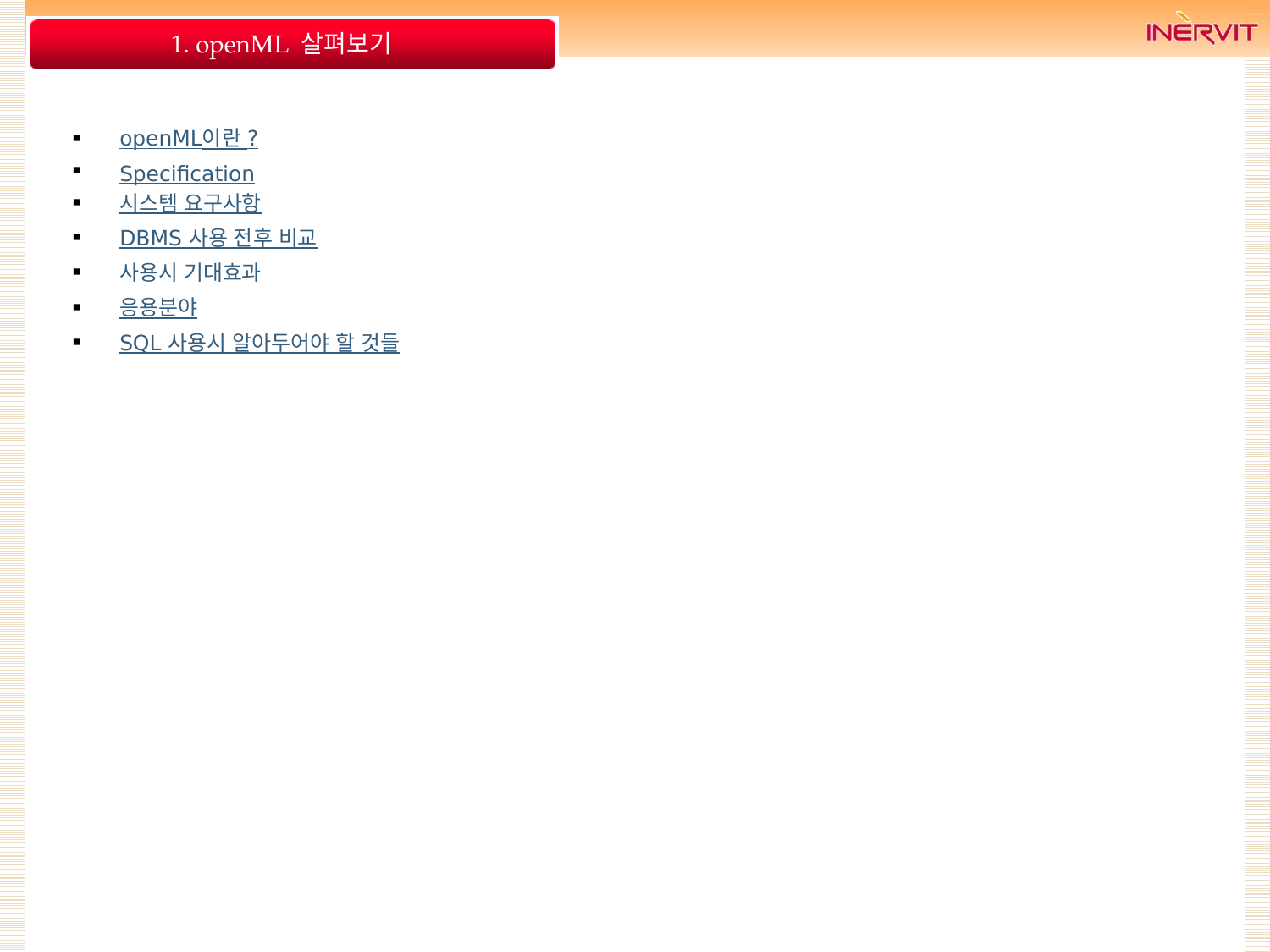

# 1. openML 살펴보기
openML이란 ?
Specification
시스템 요구사항
DBMS 사용 전후 비교
사용시 기대효과
응용분야
SQL 사용시 알아두어야 할 것들